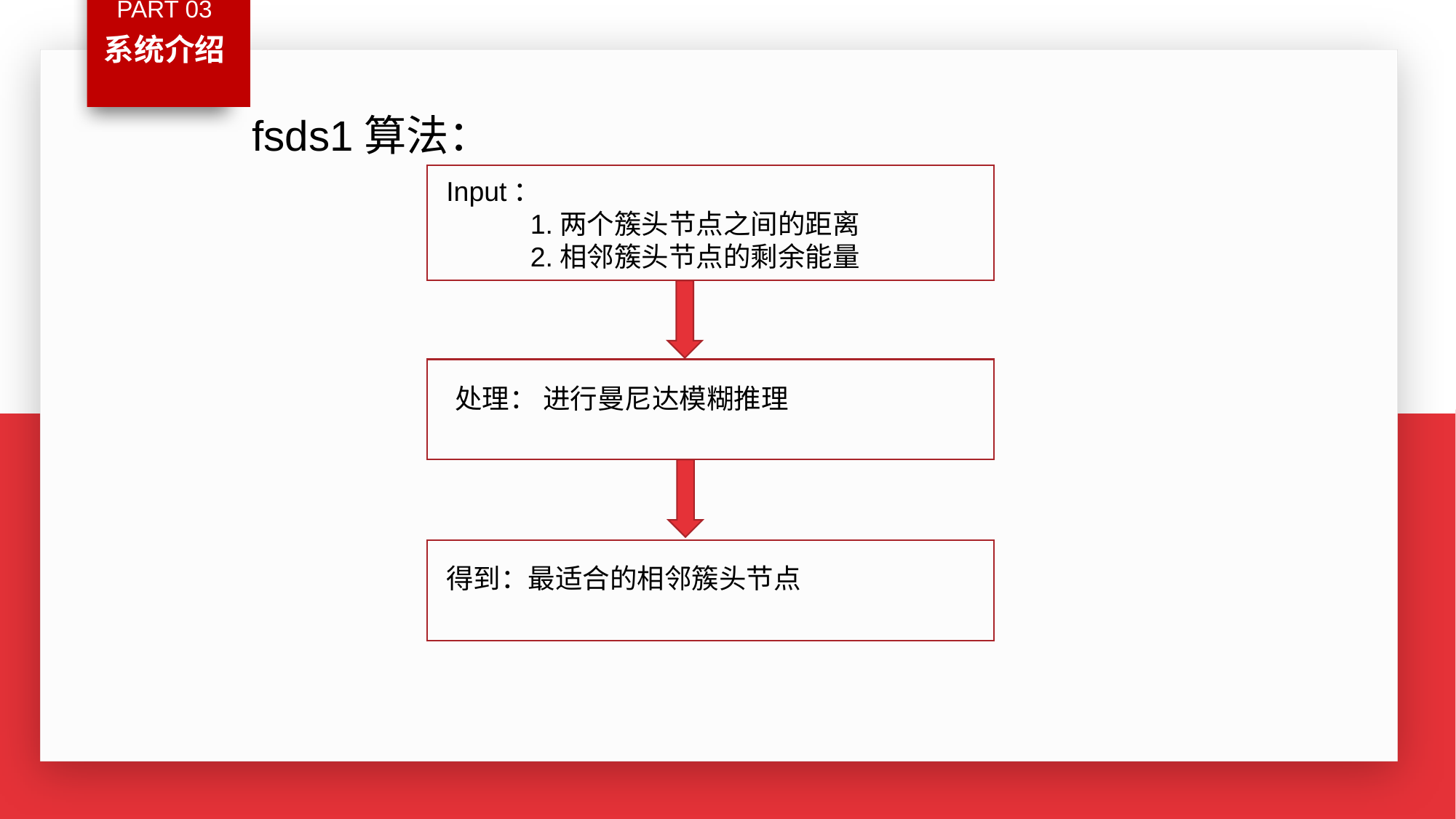

PART 03
系统介绍
fsds1算法：

Input：
           1.两个簇头节点之间的距离
           2.相邻簇头节点的剩余能量

处理： 进行曼尼达模糊推理

得到：最适合的相邻簇头节点